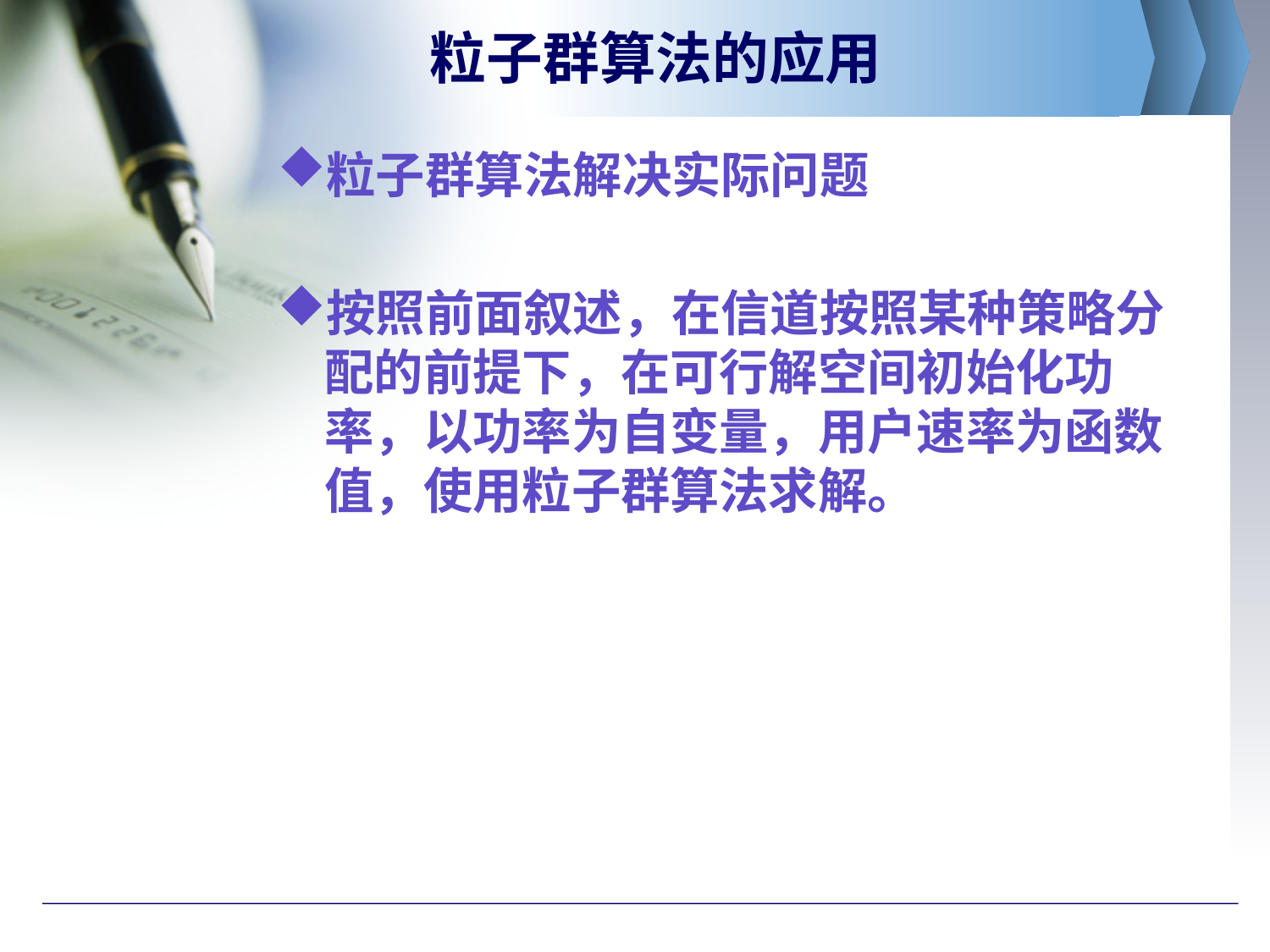

# 粒子群算法的应用
粒子群算法解决实际问题

按照前面叙述，在信道按照某种策略分配的前提下，在可行解空间初始化功率，以功率为自变量，用户速率为函数值，使用粒子群算法求解。